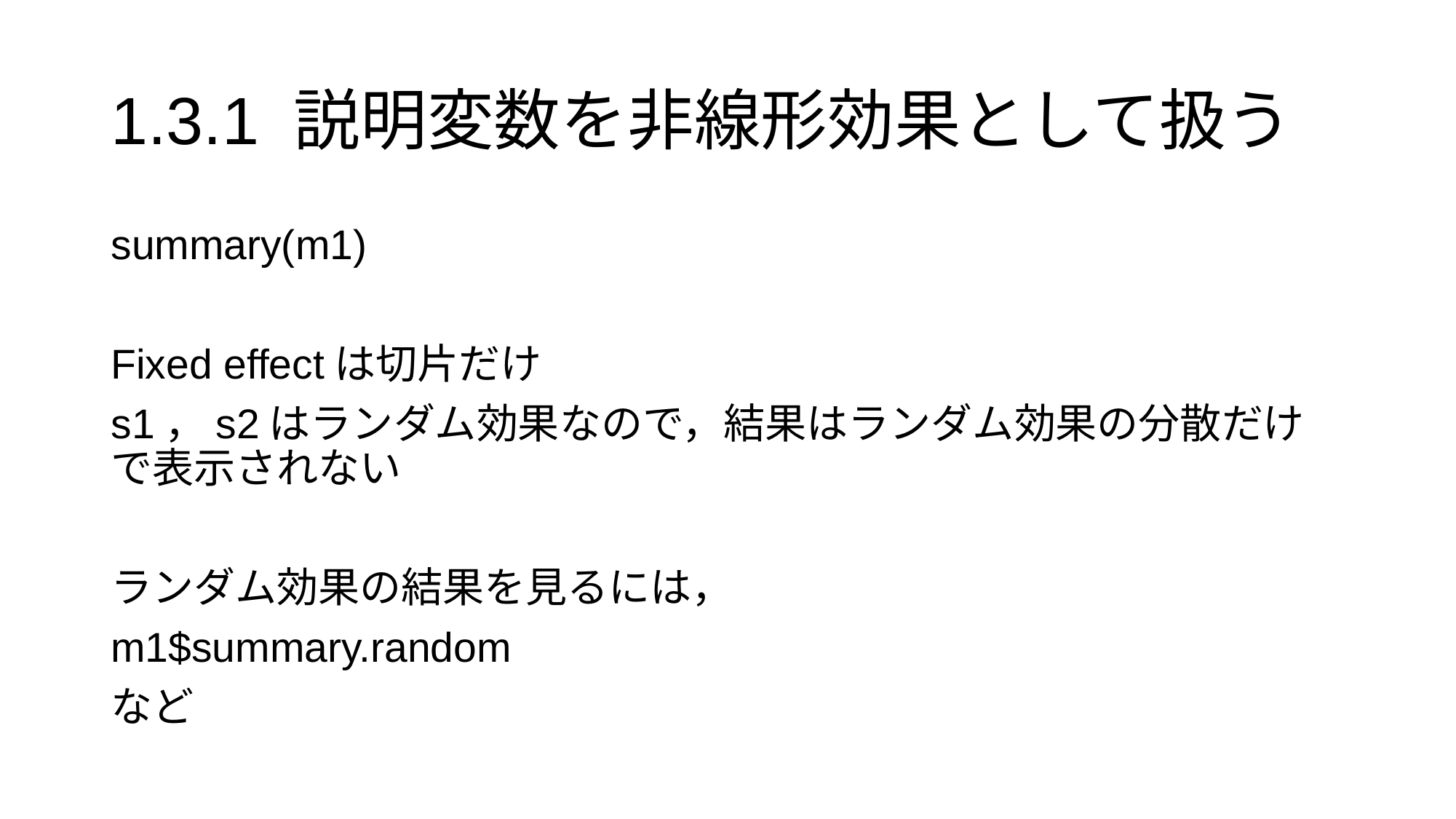

# 1.3.1 説明変数を非線形効果として扱う
summary(m1)

Fixed effectは切片だけ
s1，s2はランダム効果なので，結果はランダム効果の分散だけで表示されない

ランダム効果の結果を見るには，
m1$summary.random
など